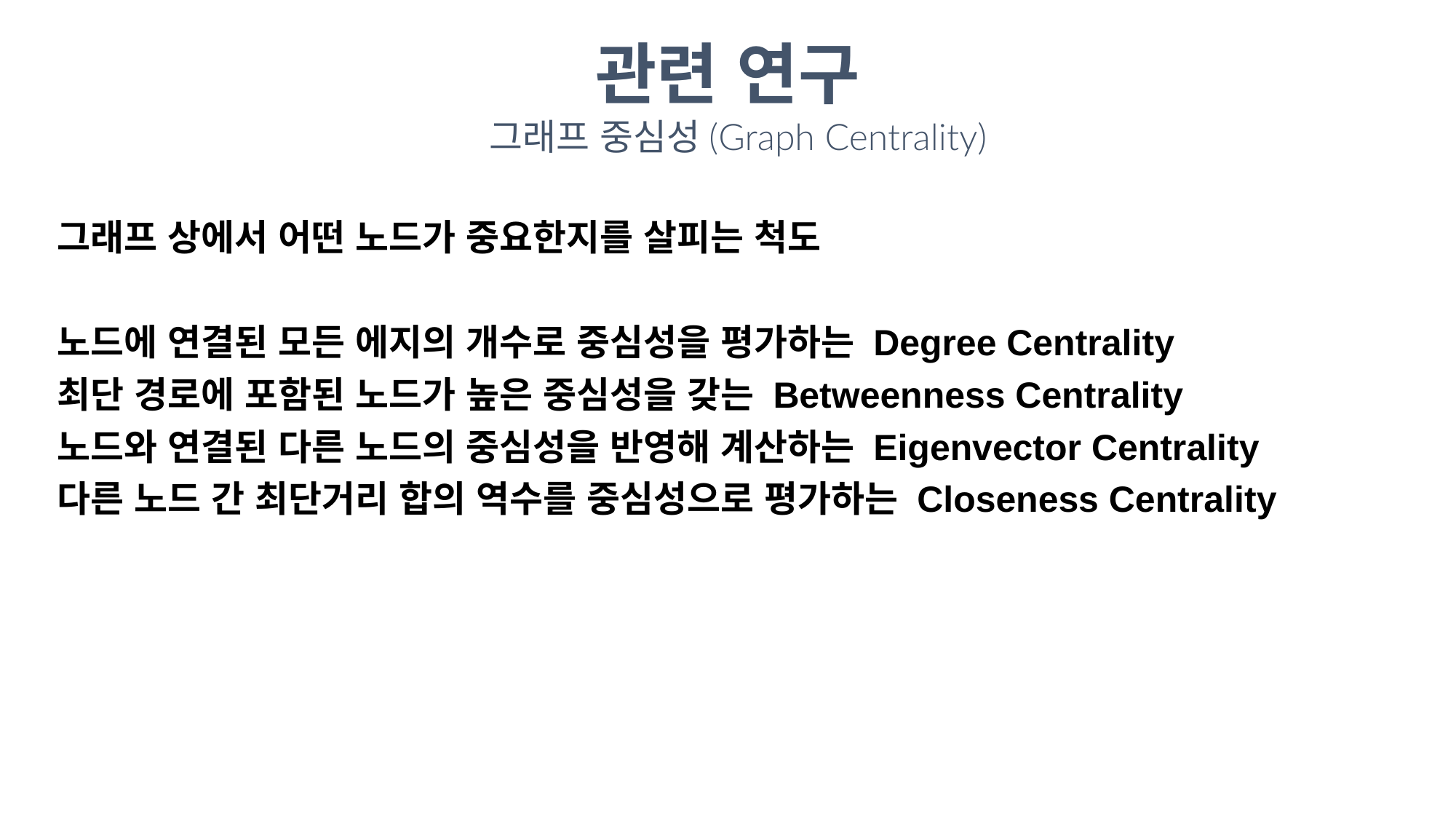

관련 연구
그래프 중심성(Graph Centrality)
그래프 상에서 어떤 노드가 중요한지를 살피는 척도

노드에 연결된 모든 에지의 개수로 중심성을 평가하는 Degree Centrality
최단 경로에 포함된 노드가 높은 중심성을 갖는 Betweenness Centrality
노드와 연결된 다른 노드의 중심성을 반영해 계산하는 Eigenvector Centrality
다른 노드 간 최단거리 합의 역수를 중심성으로 평가하는 Closeness Centrality